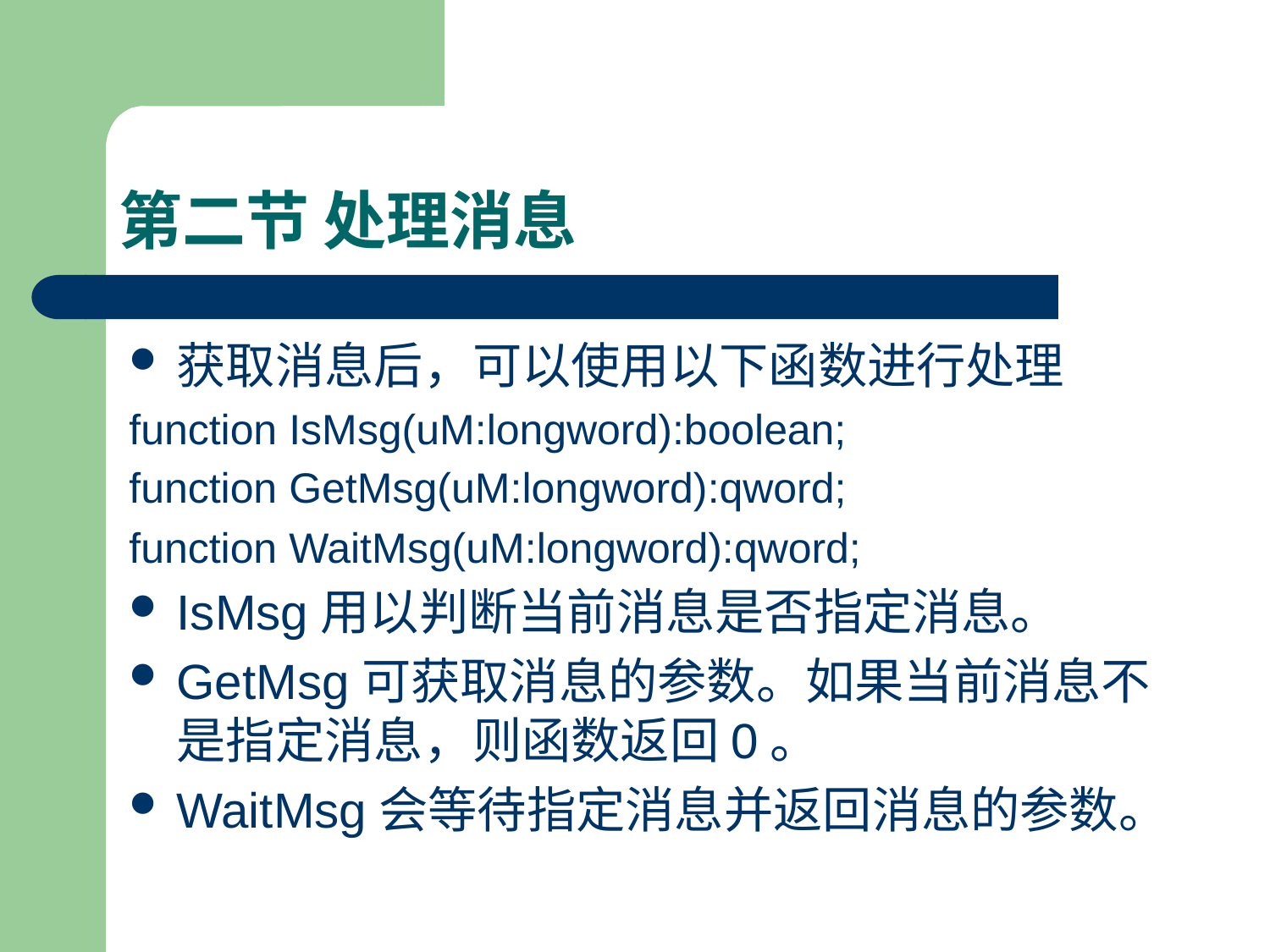

# 第二节 处理消息
获取消息后，可以使用以下函数进行处理
function IsMsg(uM:longword):boolean;
function GetMsg(uM:longword):qword;
function WaitMsg(uM:longword):qword;
IsMsg用以判断当前消息是否指定消息。
GetMsg可获取消息的参数。如果当前消息不是指定消息，则函数返回0。
WaitMsg会等待指定消息并返回消息的参数。